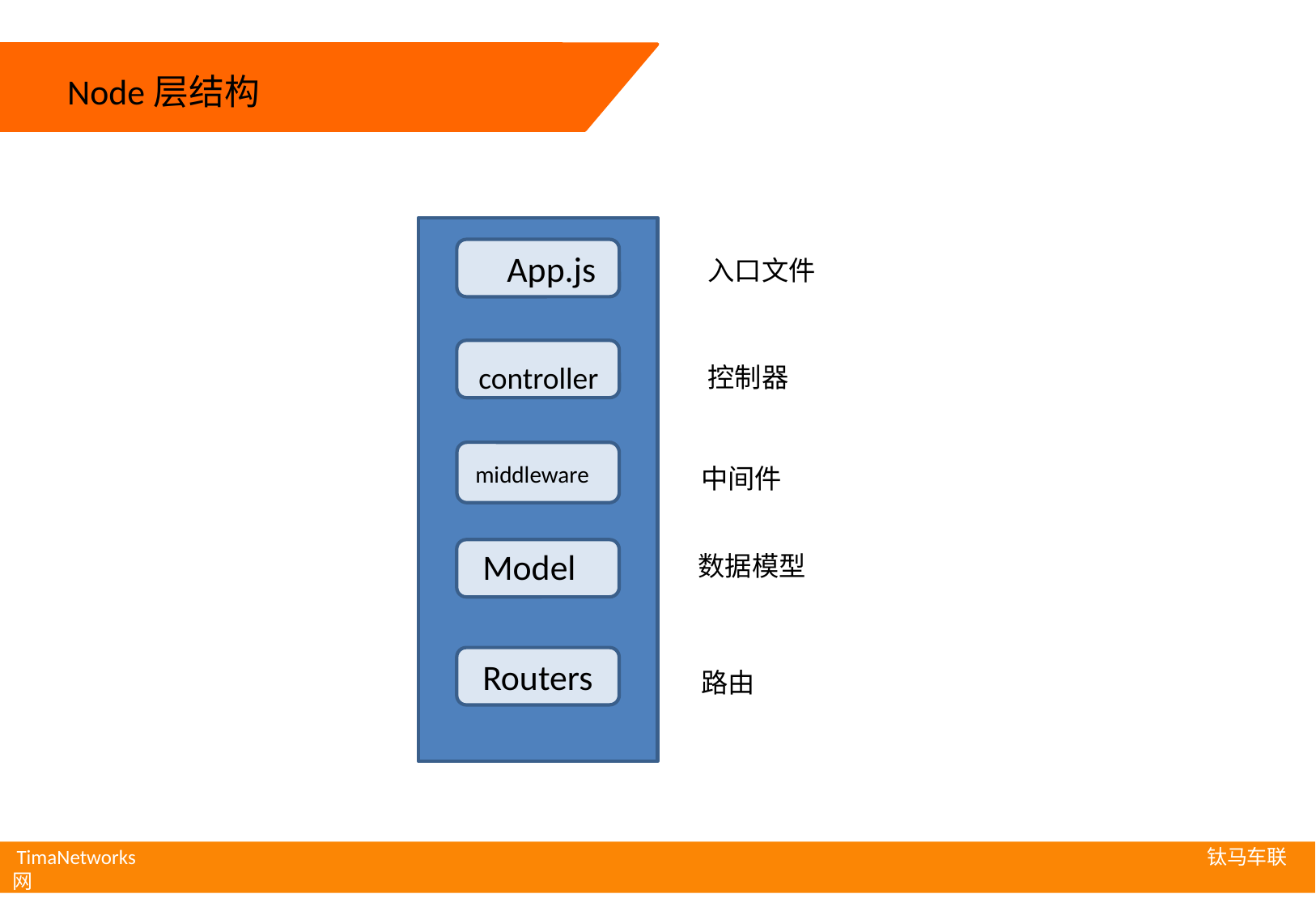

Node层结构

App.js
入口文件

controller
控制器

middleware
中间件
Model

数据模型

Routers
路由
 TimaNetworks                                                                                                                                                                                                                                     钛马车联网